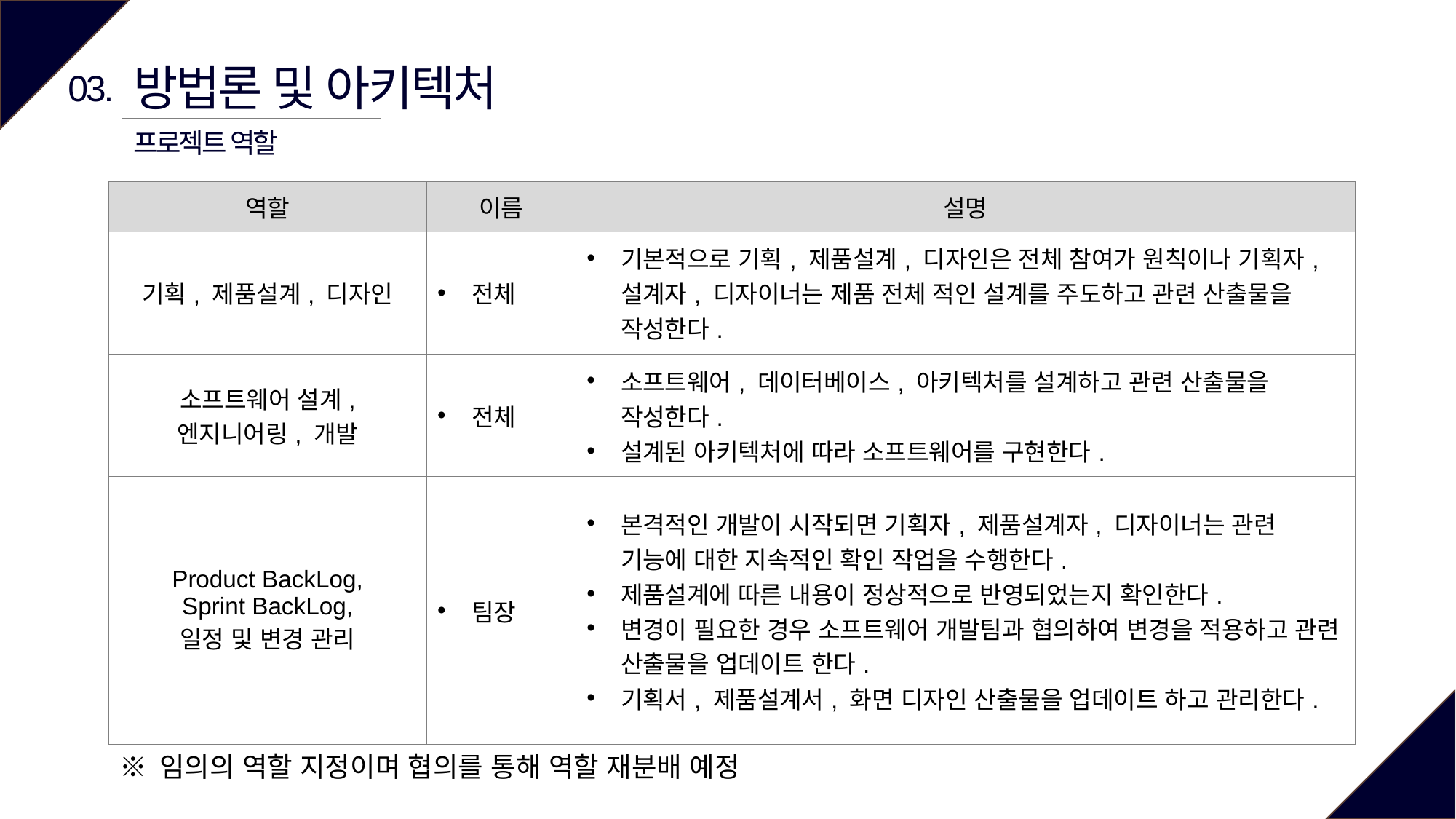

방법론 및 아키텍처
03.
프로젝트 역할
| 역할 | 이름 | 설명 |
| --- | --- | --- |
| 기획, 제품설계, 디자인 | 전체 | 기본적으로 기획, 제품설계, 디자인은 전체 참여가 원칙이나 기획자, 설계자, 디자이너는 제품 전체 적인 설계를 주도하고 관련 산출물을 작성한다. |
| 소프트웨어 설계, 엔지니어링, 개발 | 전체 | 소프트웨어, 데이터베이스, 아키텍처를 설계하고 관련 산출물을 작성한다. 설계된 아키텍처에 따라 소프트웨어를 구현한다. |
| Product BackLog, Sprint BackLog, 일정 및 변경 관리 | 팀장 | 본격적인 개발이 시작되면 기획자, 제품설계자, 디자이너는 관련 기능에 대한 지속적인 확인 작업을 수행한다. 제품설계에 따른 내용이 정상적으로 반영되었는지 확인한다. 변경이 필요한 경우 소프트웨어 개발팀과 협의하여 변경을 적용하고 관련 산출물을 업데이트 한다. 기획서, 제품설계서, 화면 디자인 산출물을 업데이트 하고 관리한다. |
※ 임의의 역할 지정이며 협의를 통해 역할 재분배 예정